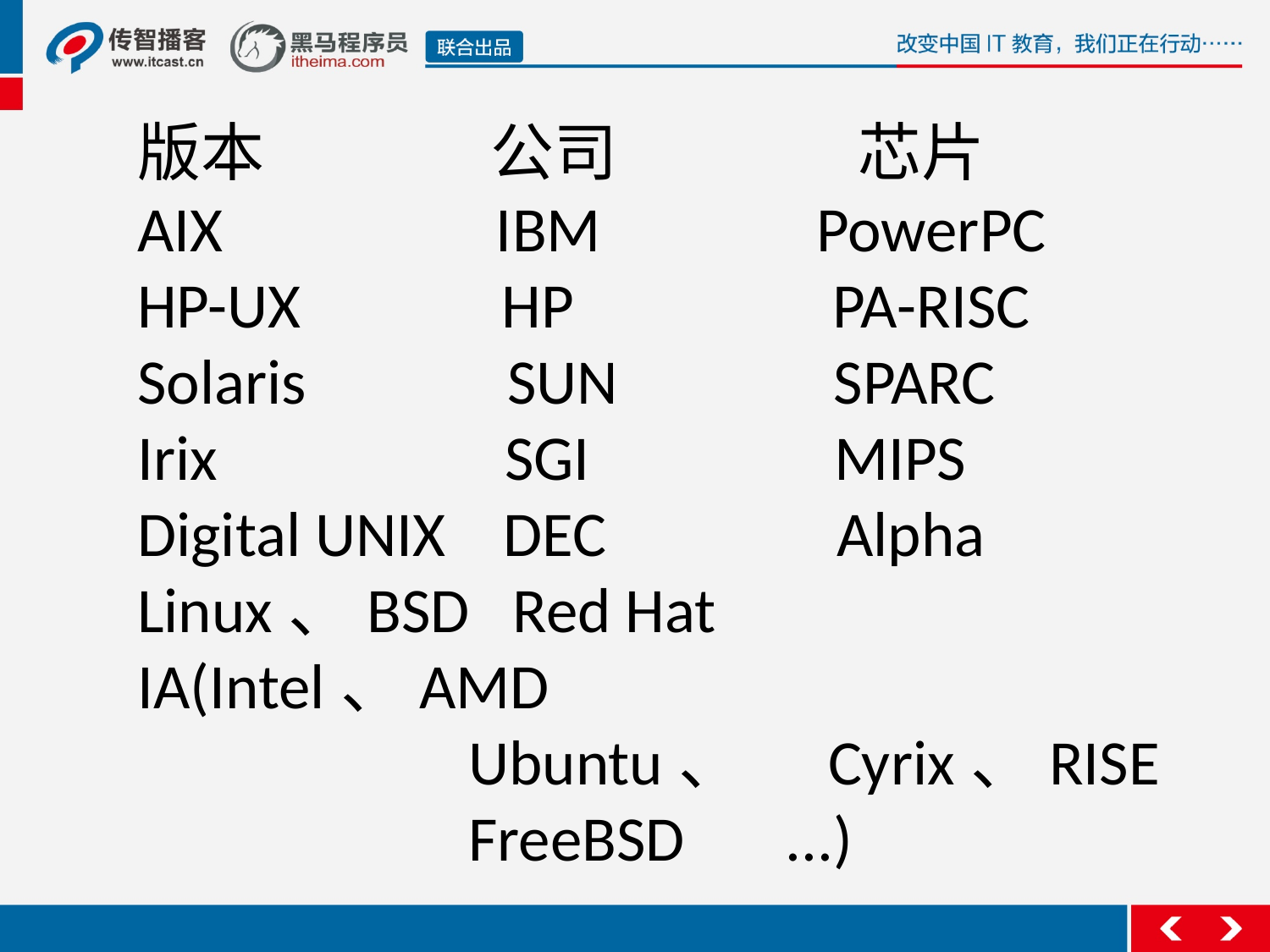

版本                公司                 芯片
AIX                   IBM               PowerPC
HP-UX              HP                  PA-RISC
Solaris              SUN               SPARC
Irix                    SGI                 MIPS
Digital UNIX    DEC                Alpha
Linux、BSD   Red Hat       IA(Intel、AMD
                       Ubuntu、     Cyrix、RISE
                       FreeBSD       ...)